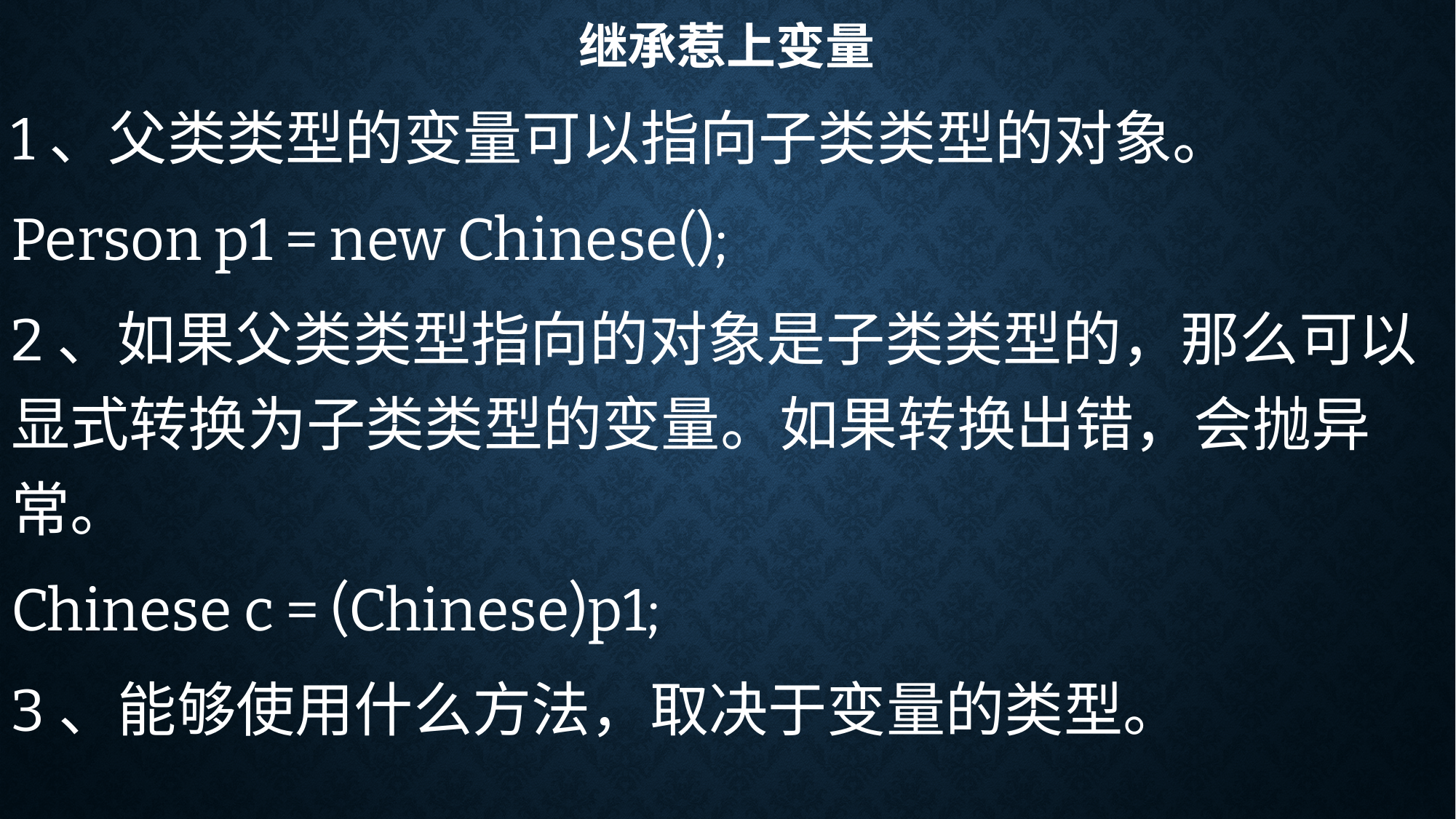

# 继承惹上变量
1、父类类型的变量可以指向子类类型的对象。
Person p1 = new Chinese();
2、如果父类类型指向的对象是子类类型的，那么可以显式转换为子类类型的变量。如果转换出错，会抛异常。
Chinese c = (Chinese)p1;
3、能够使用什么方法，取决于变量的类型。